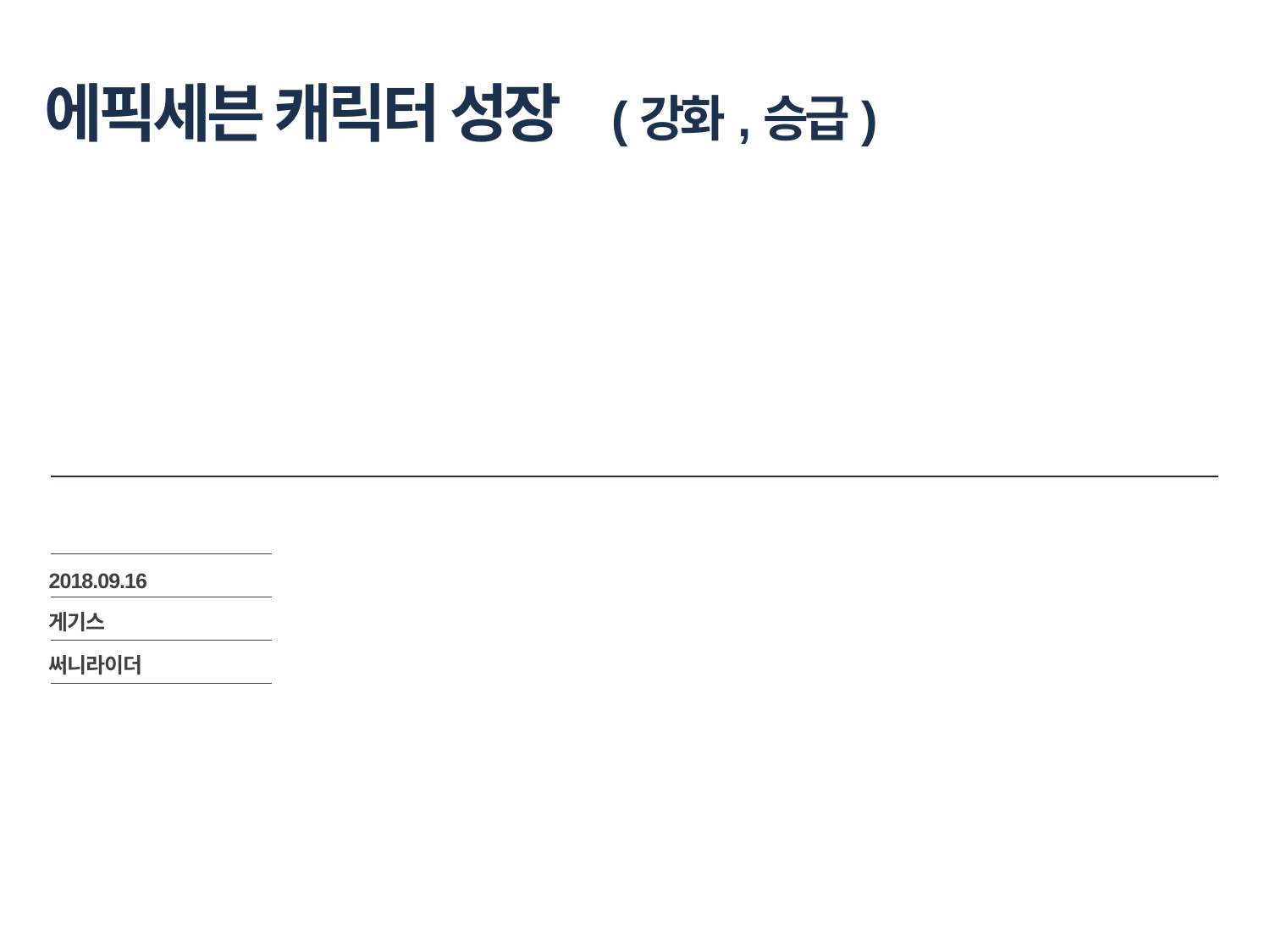

# 에픽세븐 캐릭터 성장 (강화,승급)
2018.09.16
게기스
써니라이더